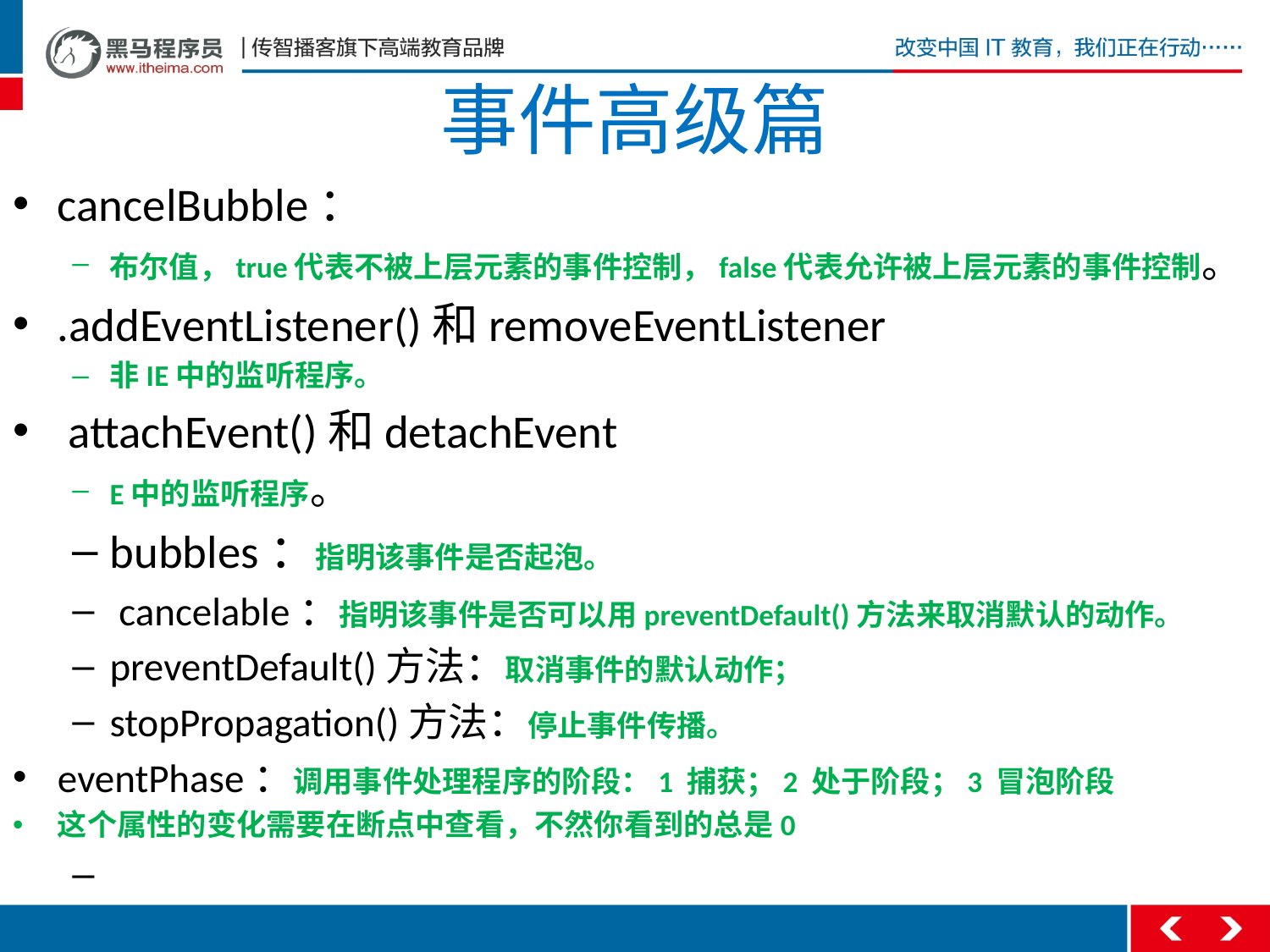

# 事件高级篇
cancelBubble：
布尔值，true代表不被上层元素的事件控制，false代表允许被上层元素的事件控制。
.addEventListener()和removeEventListener
非IE中的监听程序。
 attachEvent()和detachEvent
E中的监听程序。
bubbles：指明该事件是否起泡。
 cancelable：指明该事件是否可以用preventDefault()方法来取消默认的动作。
preventDefault()方法：取消事件的默认动作；
stopPropagation()方法：停止事件传播。
eventPhase：调用事件处理程序的阶段：1 捕获；2 处于阶段；3 冒泡阶段
这个属性的变化需要在断点中查看，不然你看到的总是0